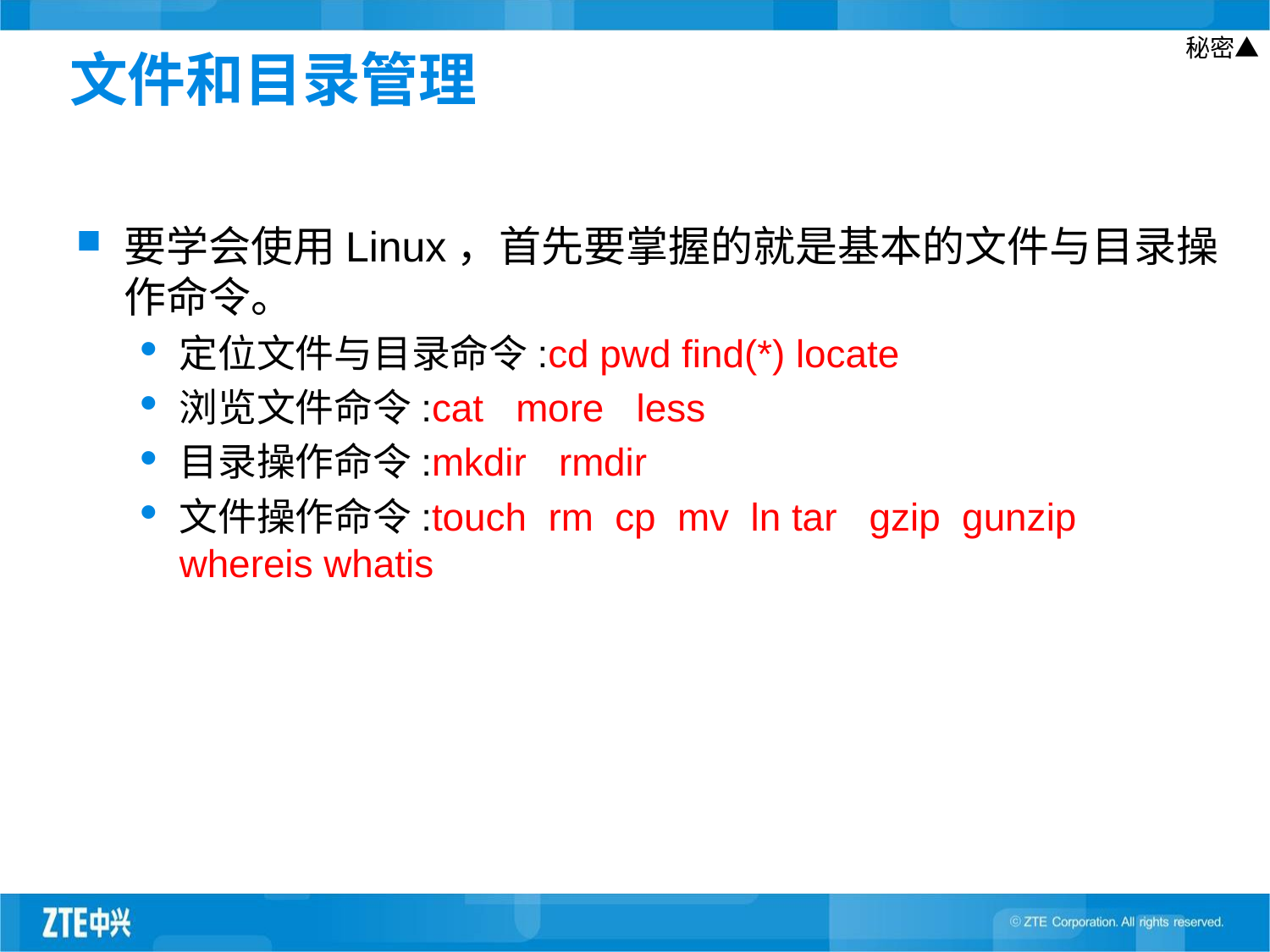

# 文件和目录管理
要学会使用Linux，首先要掌握的就是基本的文件与目录操作命令。
定位文件与目录命令:cd pwd find(*) locate
浏览文件命令:cat   more   less
目录操作命令:mkdir   rmdir
文件操作命令:touch  rm  cp  mv  ln tar   gzip  gunzip  whereis whatis